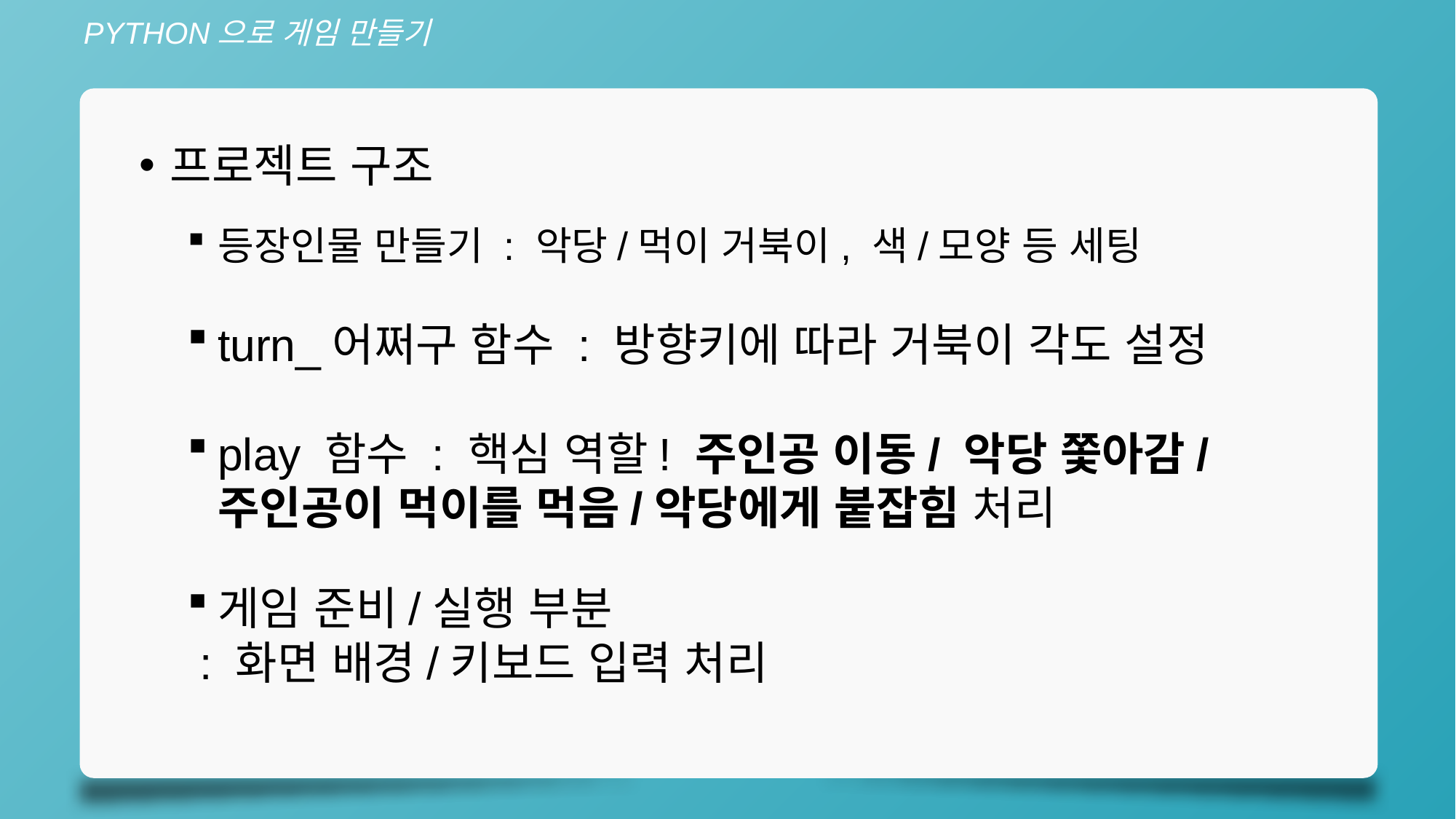

PYTHON으로 게임 만들기

프로젝트 구조
등장인물 만들기 : 악당/먹이 거북이, 색/모양 등 세팅

turn_어쩌구 함수 : 방향키에 따라 거북이 각도 설정

play 함수 : 핵심 역할! 주인공 이동/ 악당 쫓아감/ 주인공이 먹이를 먹음/악당에게 붙잡힘 처리

게임 준비/실행 부분
 : 화면 배경/키보드 입력 처리